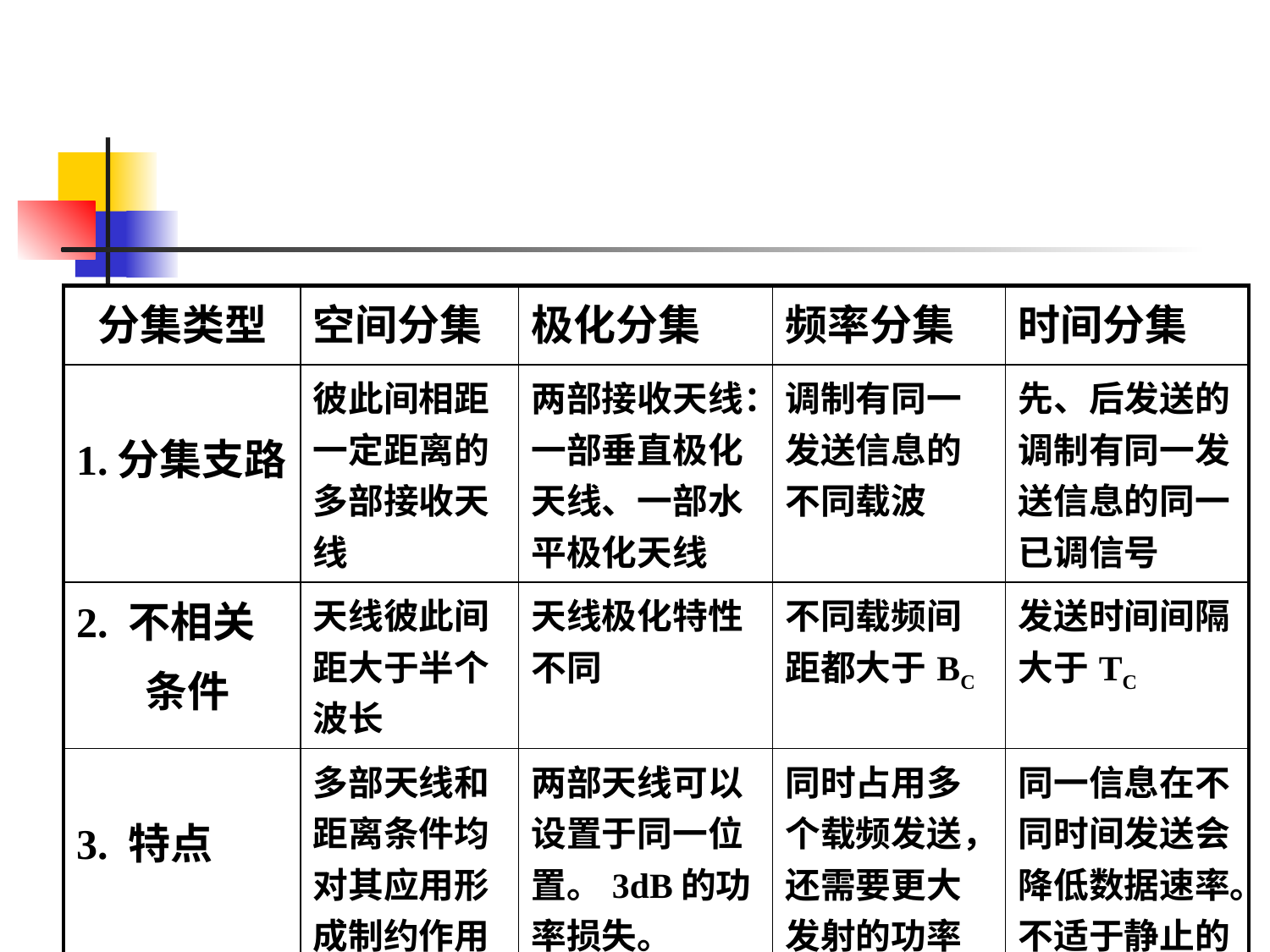

#
| 分集类型 | 空间分集 | 极化分集 | 频率分集 | 时间分集 |
| --- | --- | --- | --- | --- |
| 1.分集支路 | 彼此间相距一定距离的多部接收天线 | 两部接收天线：一部垂直极化天线、一部水平极化天线 | 调制有同一发送信息的不同载波 | 先、后发送的调制有同一发送信息的同一已调信号 |
| 2. 不相关 条件 | 天线彼此间距大于半个波长 | 天线极化特性不同 | 不同载频间距都大于BC | 发送时间间隔大于TC |
| 3. 特点 | 多部天线和距离条件均对其应用形成制约作用 | 两部天线可以设置于同一位置。3dB的功率损失。 | 同时占用多个载频发送，还需要更大发射的功率 | 同一信息在不同时间发送会降低数据速率。不适于静止的应用。 |